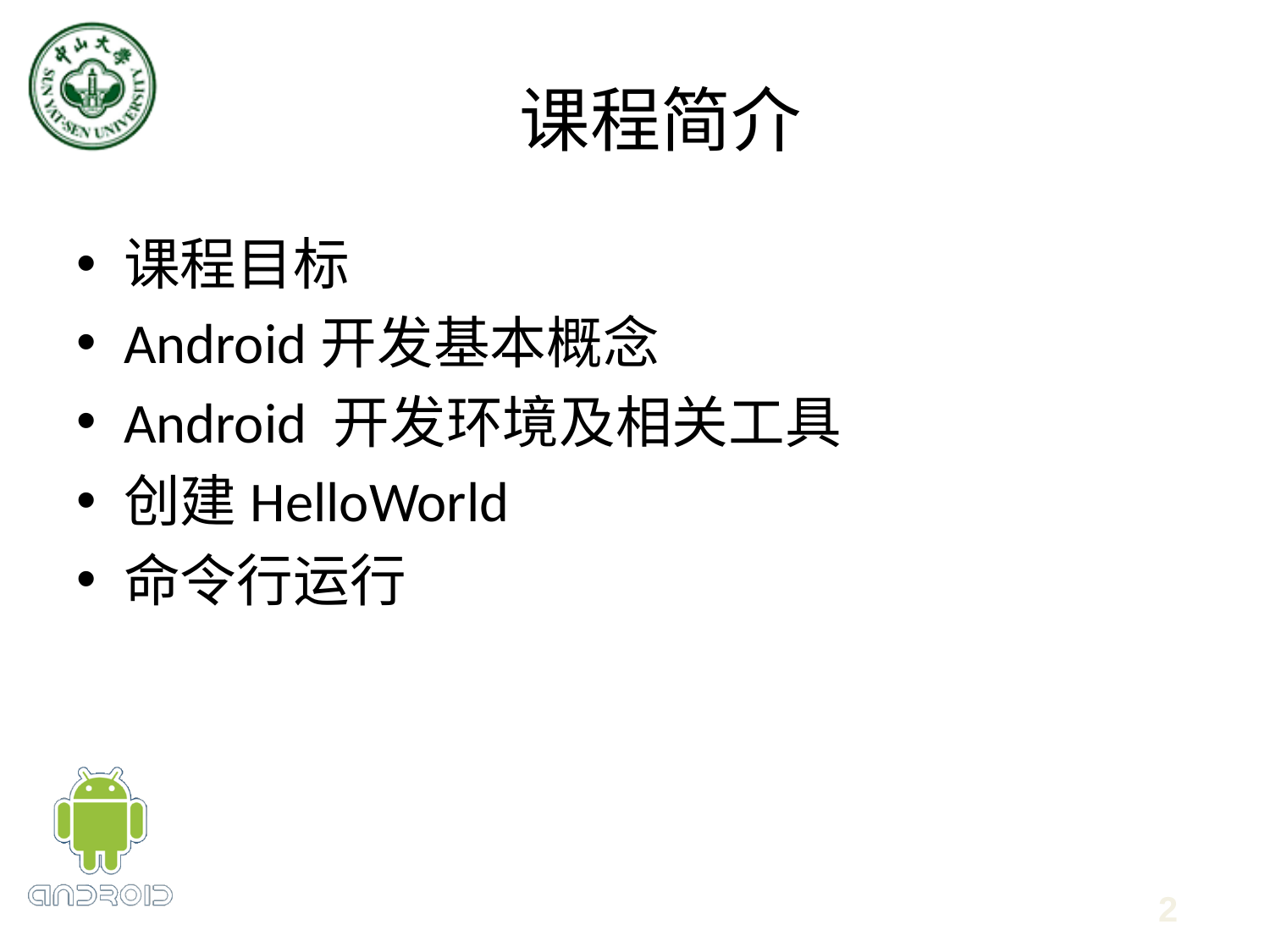

# 课程简介
课程目标
Android开发基本概念
Android 开发环境及相关工具
创建HelloWorld
命令行运行

2